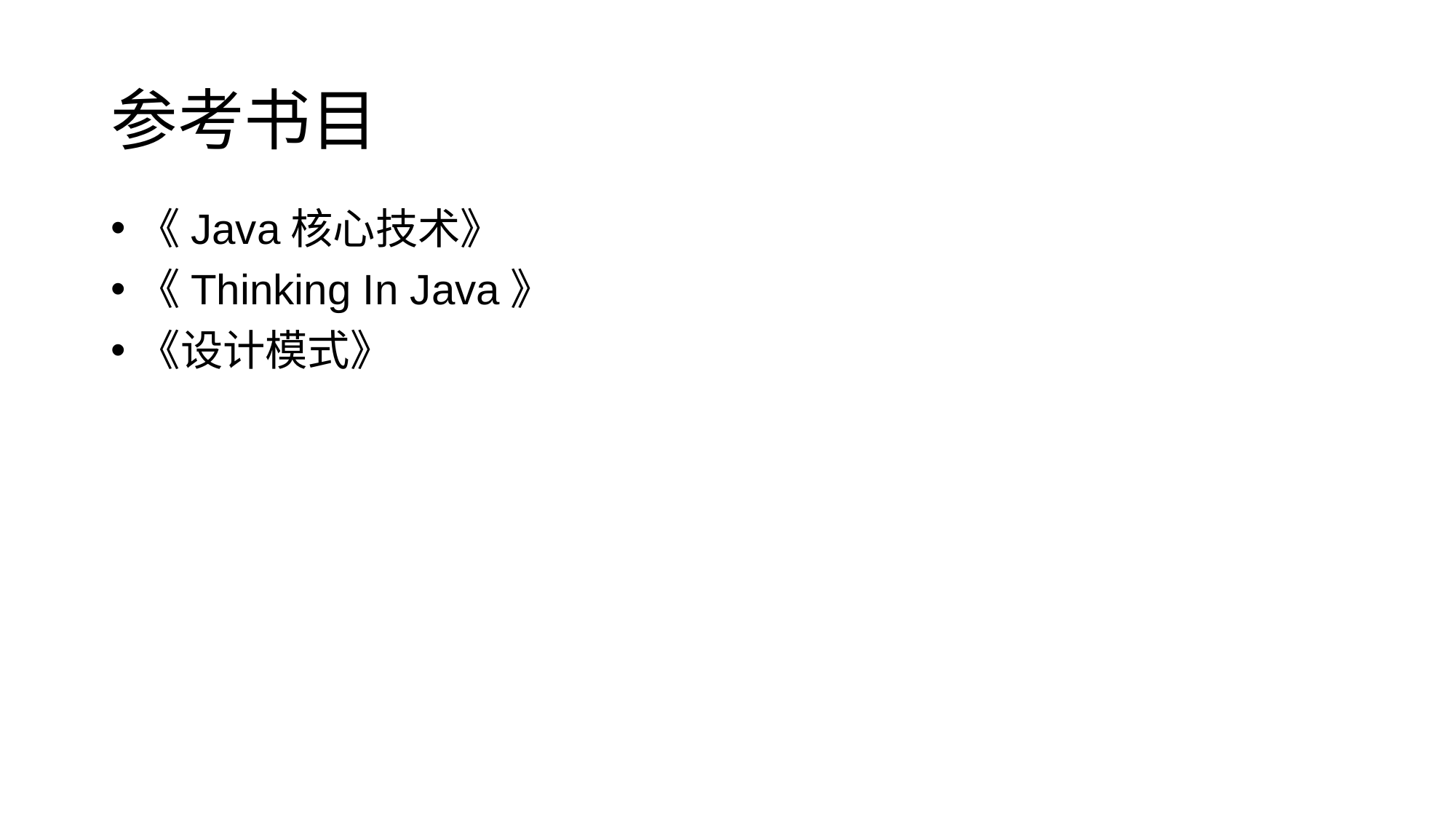

# 参考书目
《Java核心技术》
《Thinking In Java》
《设计模式》